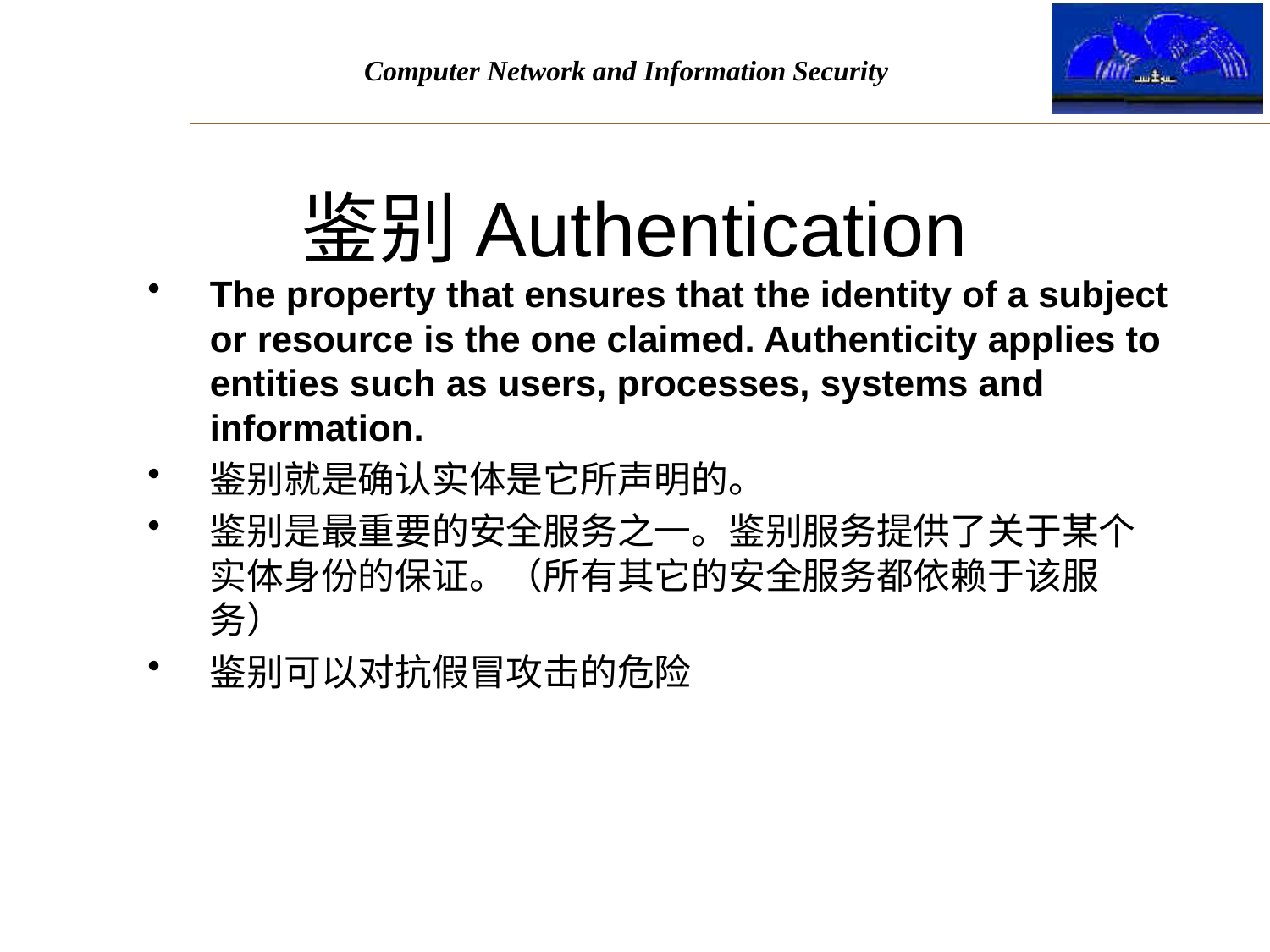

# 鉴别Authentication
The property that ensures that the identity of a subject or resource is the one claimed. Authenticity applies to entities such as users, processes, systems and information.
鉴别就是确认实体是它所声明的。
鉴别是最重要的安全服务之一。鉴别服务提供了关于某个实体身份的保证。（所有其它的安全服务都依赖于该服务）
鉴别可以对抗假冒攻击的危险